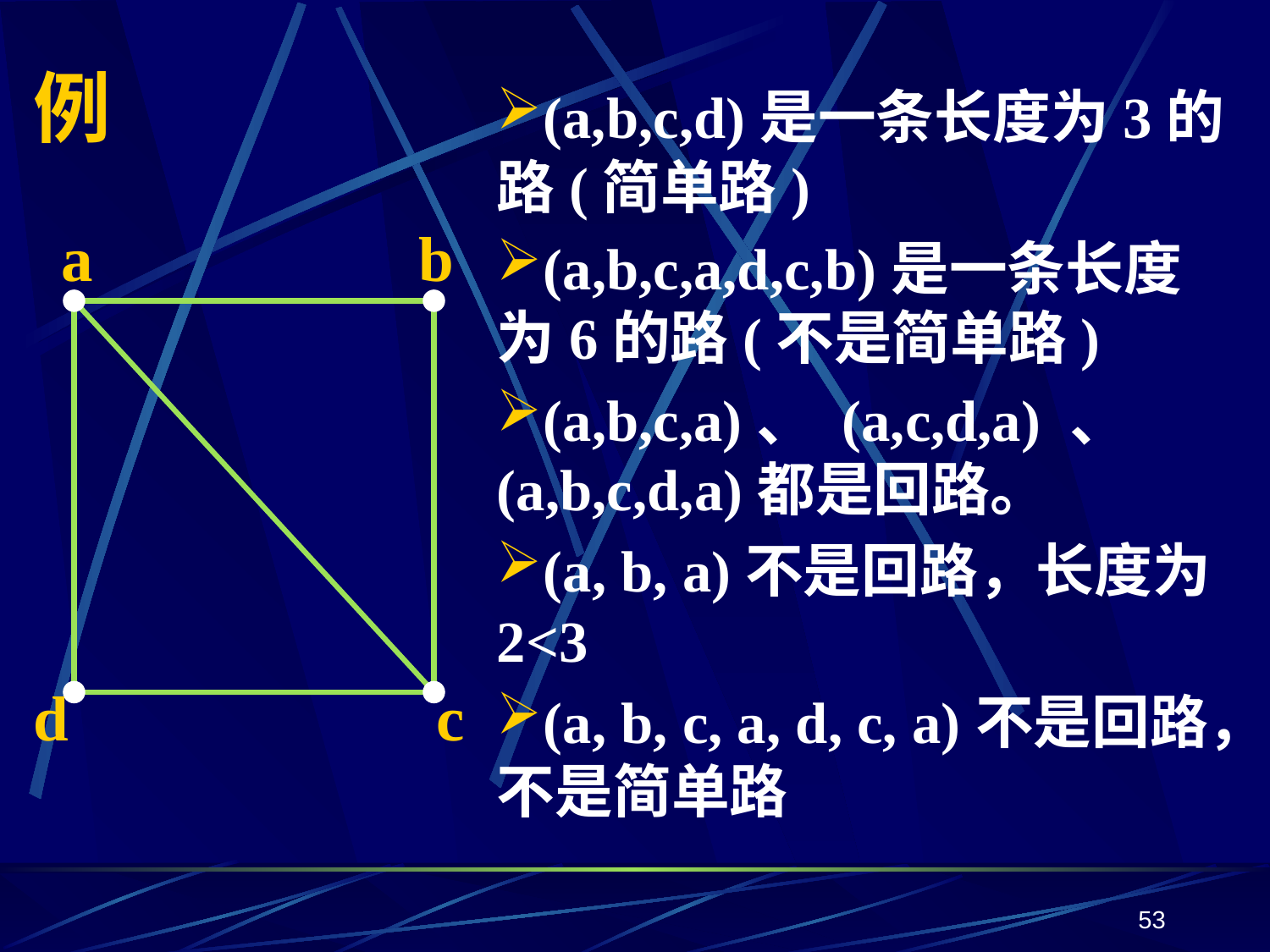

# 例
(a,b,c,d)是一条长度为3的路(简单路)
(a,b,c,a,d,c,b)是一条长度为6的路(不是简单路)
(a,b,c,a)、 (a,c,d,a) 、 (a,b,c,d,a)都是回路。
(a, b, a)不是回路，长度为2<3
(a, b, c, a, d, c, a)不是回路，不是简单路

b
a

d
c

53